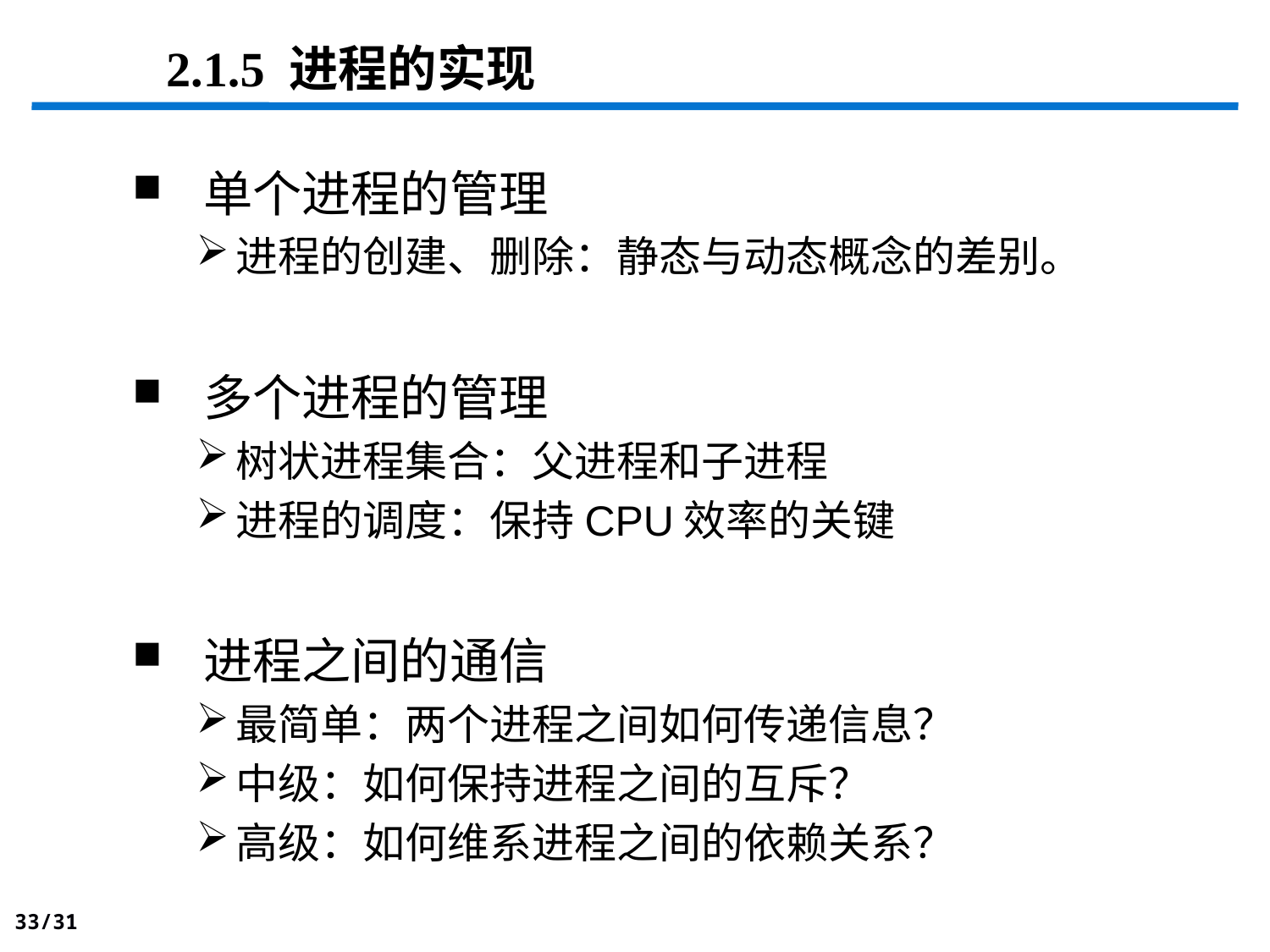

2.1.5 进程的实现
进程管理
 单个进程的管理
进程的创建、删除：静态与动态概念的差别。

 多个进程的管理
树状进程集合：父进程和子进程
进程的调度：保持CPU效率的关键

 进程之间的通信
最简单：两个进程之间如何传递信息？
中级：如何保持进程之间的互斥？
高级：如何维系进程之间的依赖关系？